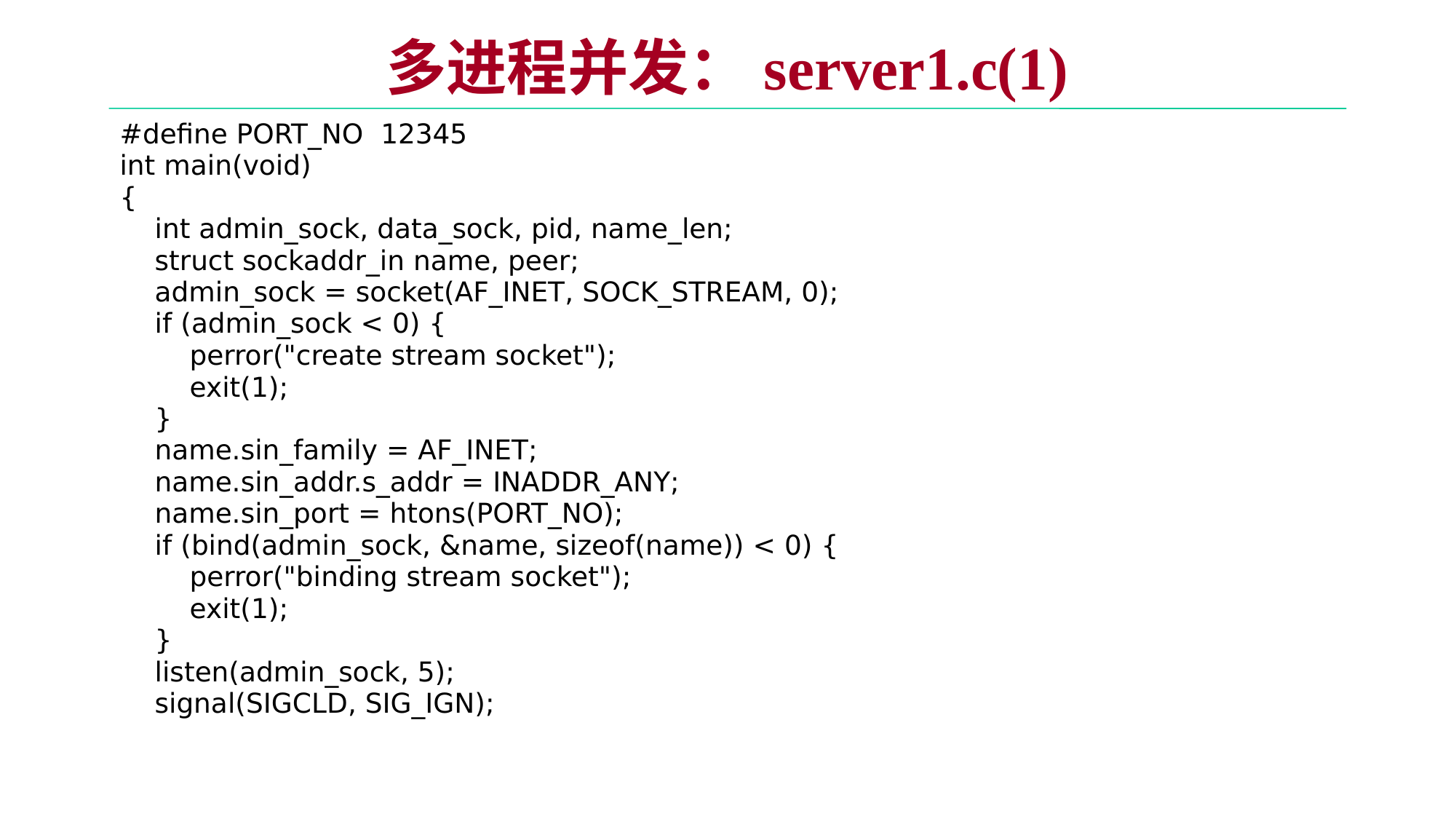

# 多进程并发：server1.c(1)
#define PORT_NO  12345
int main(void)
{
    int admin_sock, data_sock, pid, name_len;
    struct sockaddr_in name, peer;
    admin_sock = socket(AF_INET, SOCK_STREAM, 0);
    if (admin_sock < 0) {
        perror("create stream socket");
        exit(1);
    }
    name.sin_family = AF_INET;
    name.sin_addr.s_addr = INADDR_ANY;
    name.sin_port = htons(PORT_NO);
    if (bind(admin_sock, &name, sizeof(name)) < 0) {
        perror("binding stream socket");
        exit(1);
    }
    listen(admin_sock, 5);
    signal(SIGCLD, SIG_IGN);